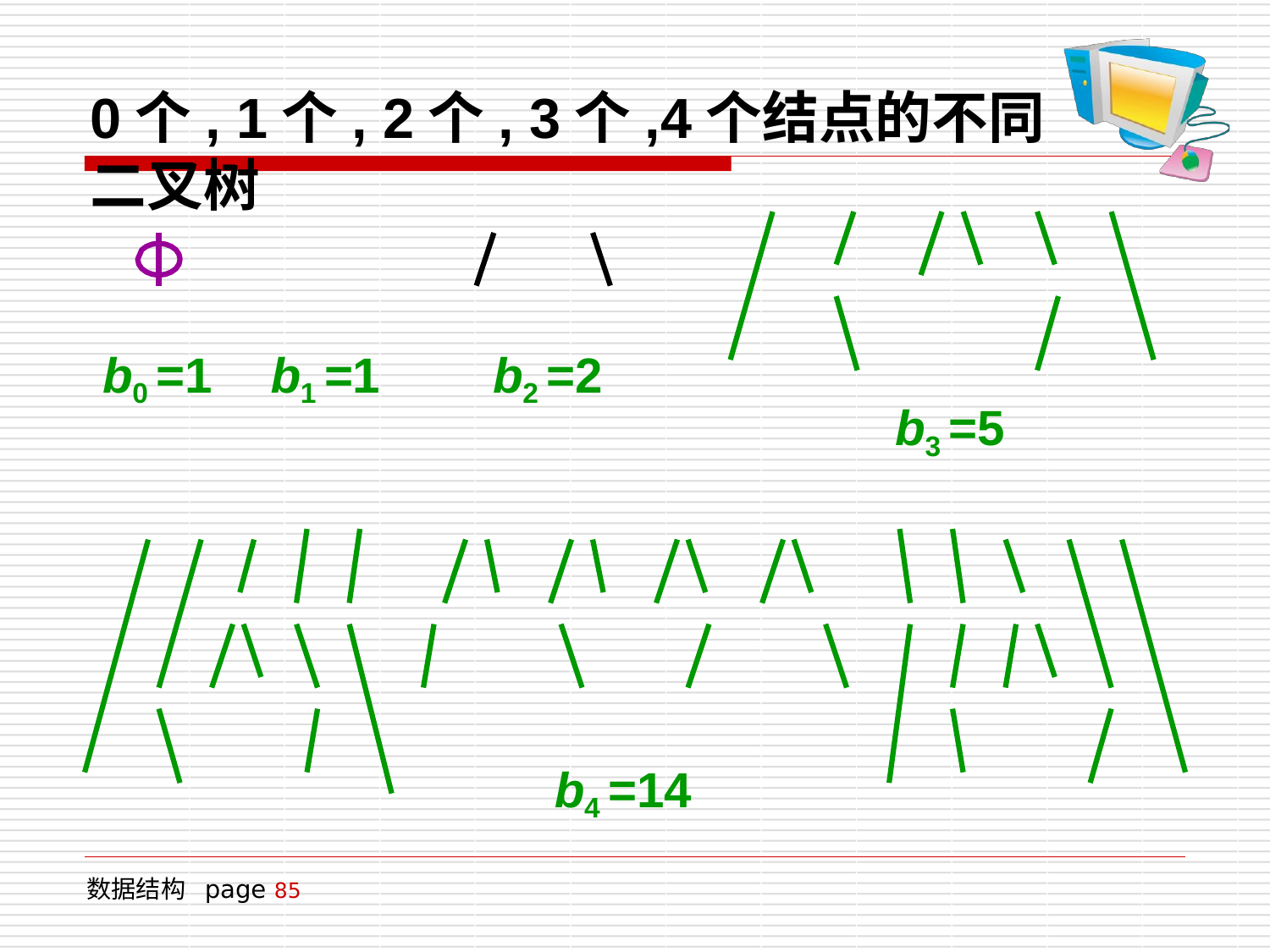

# 0个, 1个, 2个, 3个,4个结点的不同二叉树

b0 =1
b1 =1
b2 =2

b3 =5

b4 =14

数据结构 page 85